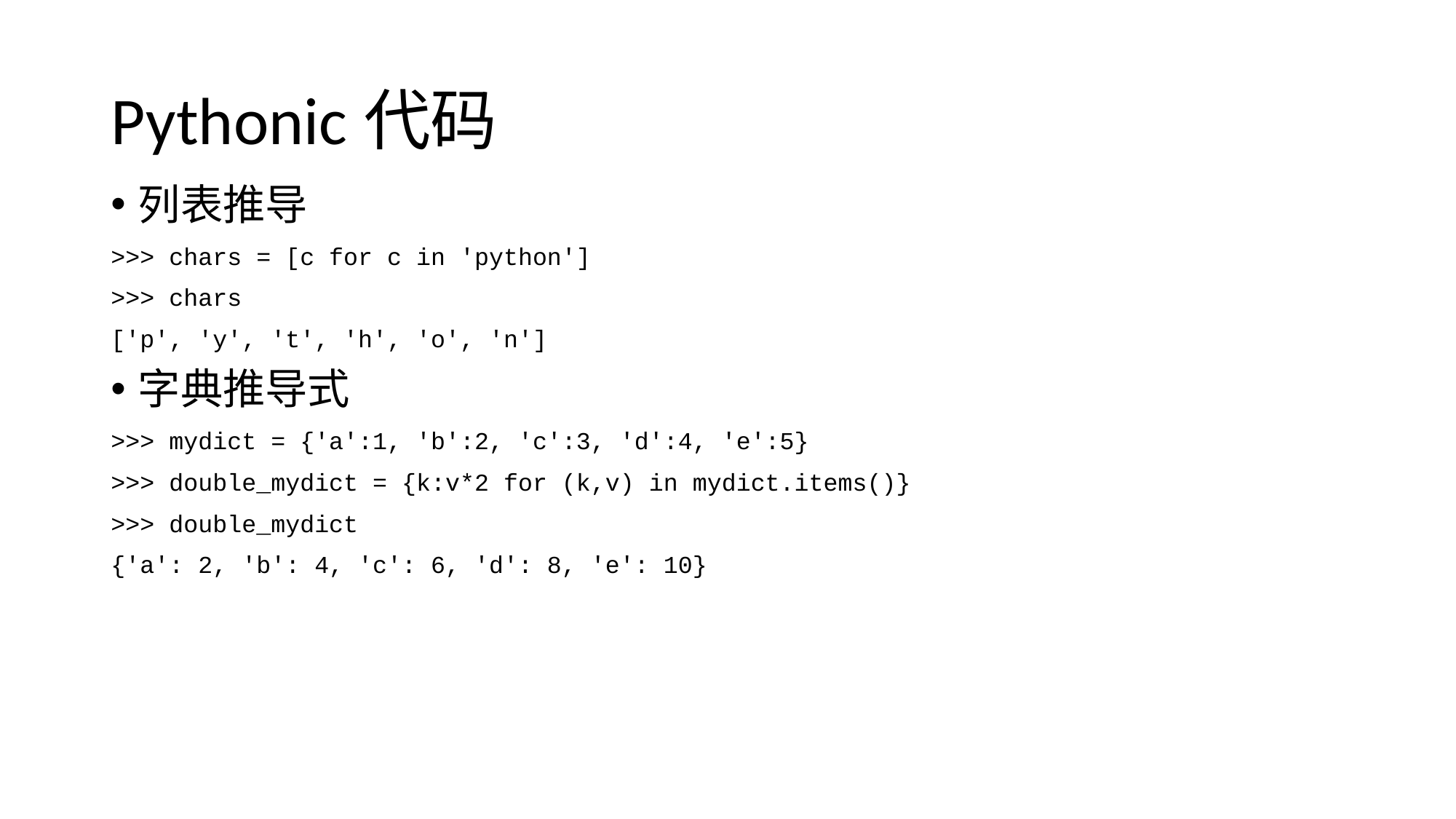

# Pythonic代码
列表推导
>>> chars = [c for c in 'python']
>>> chars
['p', 'y', 't', 'h', 'o', 'n']
字典推导式
>>> mydict = {'a':1, 'b':2, 'c':3, 'd':4, 'e':5}
>>> double_mydict = {k:v*2 for (k,v) in mydict.items()}
>>> double_mydict
{'a': 2, 'b': 4, 'c': 6, 'd': 8, 'e': 10}